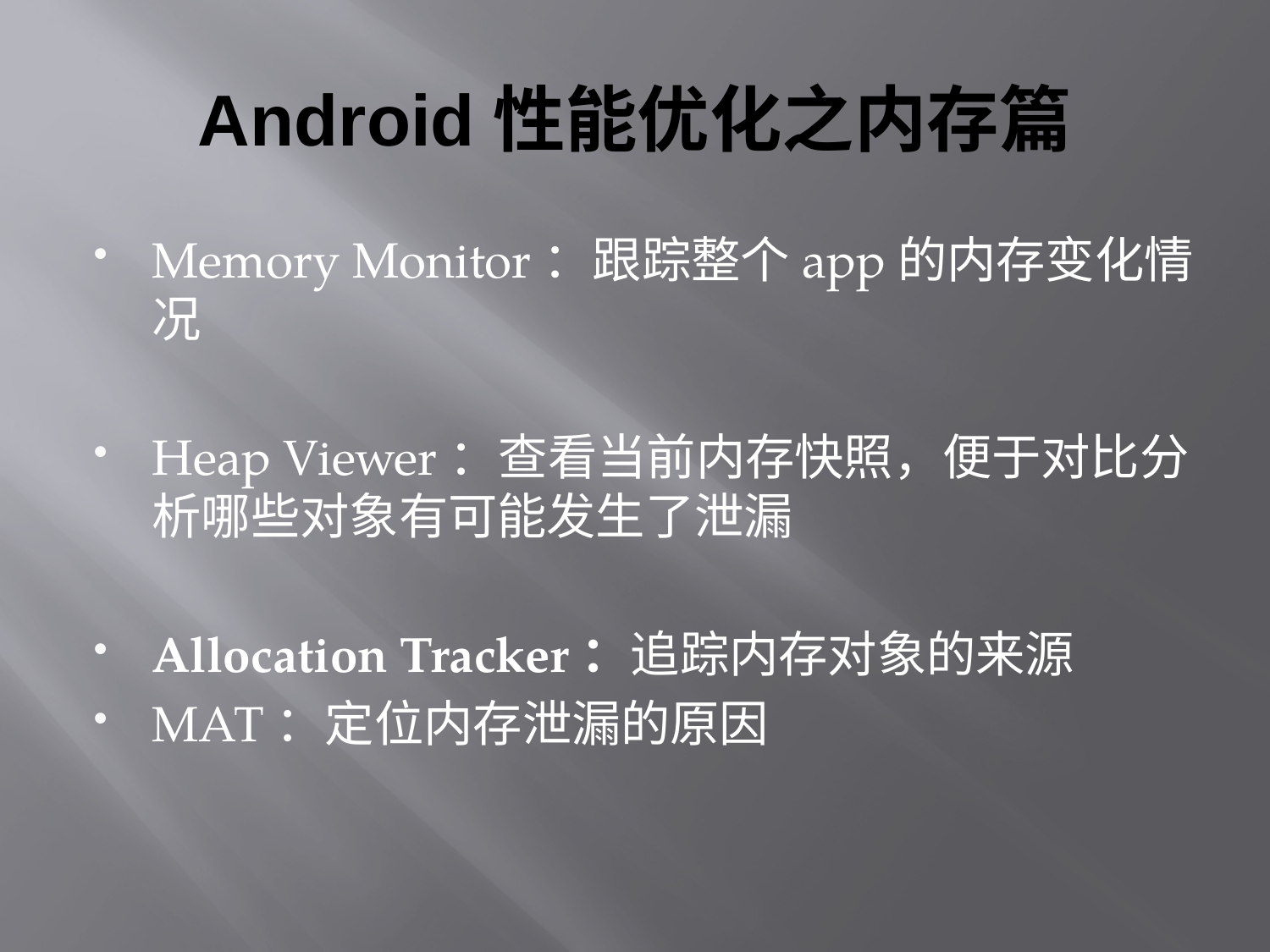

# Android性能优化之内存篇
Memory Monitor：跟踪整个app的内存变化情况

Heap Viewer：查看当前内存快照，便于对比分析哪些对象有可能发生了泄漏

Allocation Tracker：追踪内存对象的来源
MAT：定位内存泄漏的原因